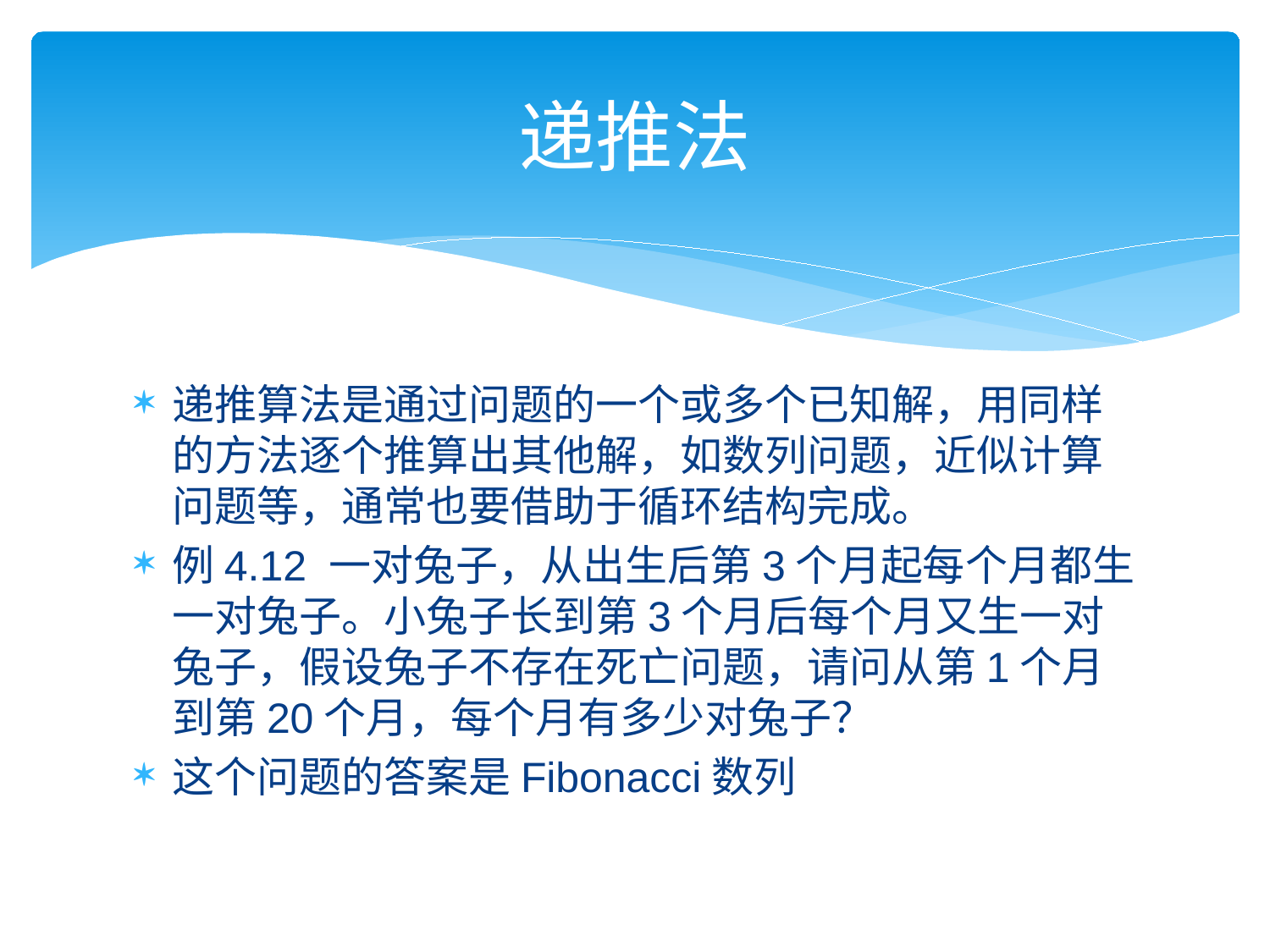

# 递推法
递推算法是通过问题的一个或多个已知解，用同样的方法逐个推算出其他解，如数列问题，近似计算问题等，通常也要借助于循环结构完成。
例4.12 一对兔子，从出生后第3个月起每个月都生一对兔子。小兔子长到第3个月后每个月又生一对兔子，假设兔子不存在死亡问题，请问从第1个月到第20个月，每个月有多少对兔子？
这个问题的答案是Fibonacci数列